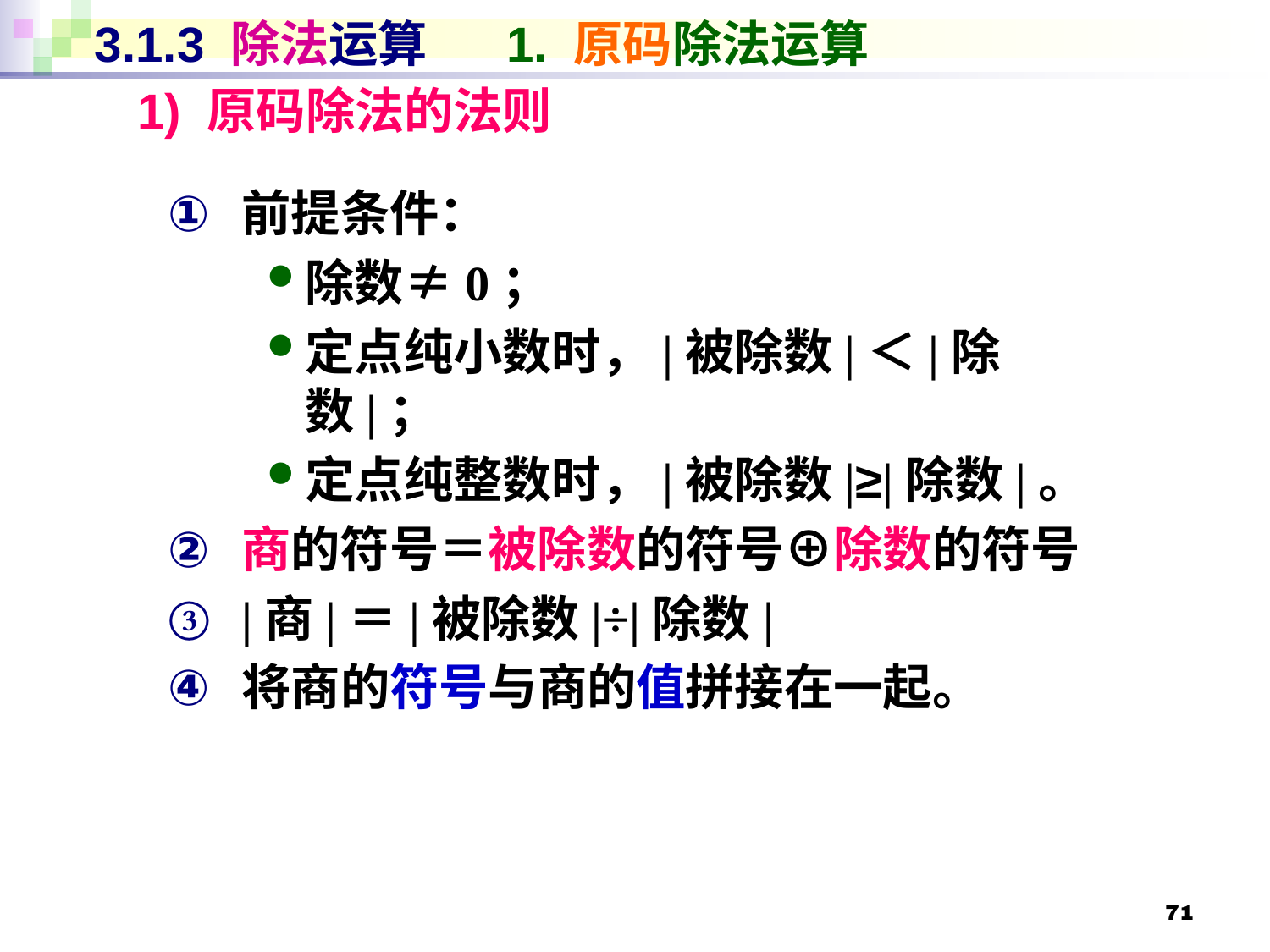

# 3.1.3 除法运算      1. 原码除法运算
1) 原码除法的法则
前提条件：
除数≠0；
定点纯小数时，|被除数|＜|除数|；
定点纯整数时，|被除数|≥|除数|。
商的符号＝被除数的符号⊕除数的符号
|商|＝|被除数|÷|除数|
将商的符号与商的值拼接在一起。
71